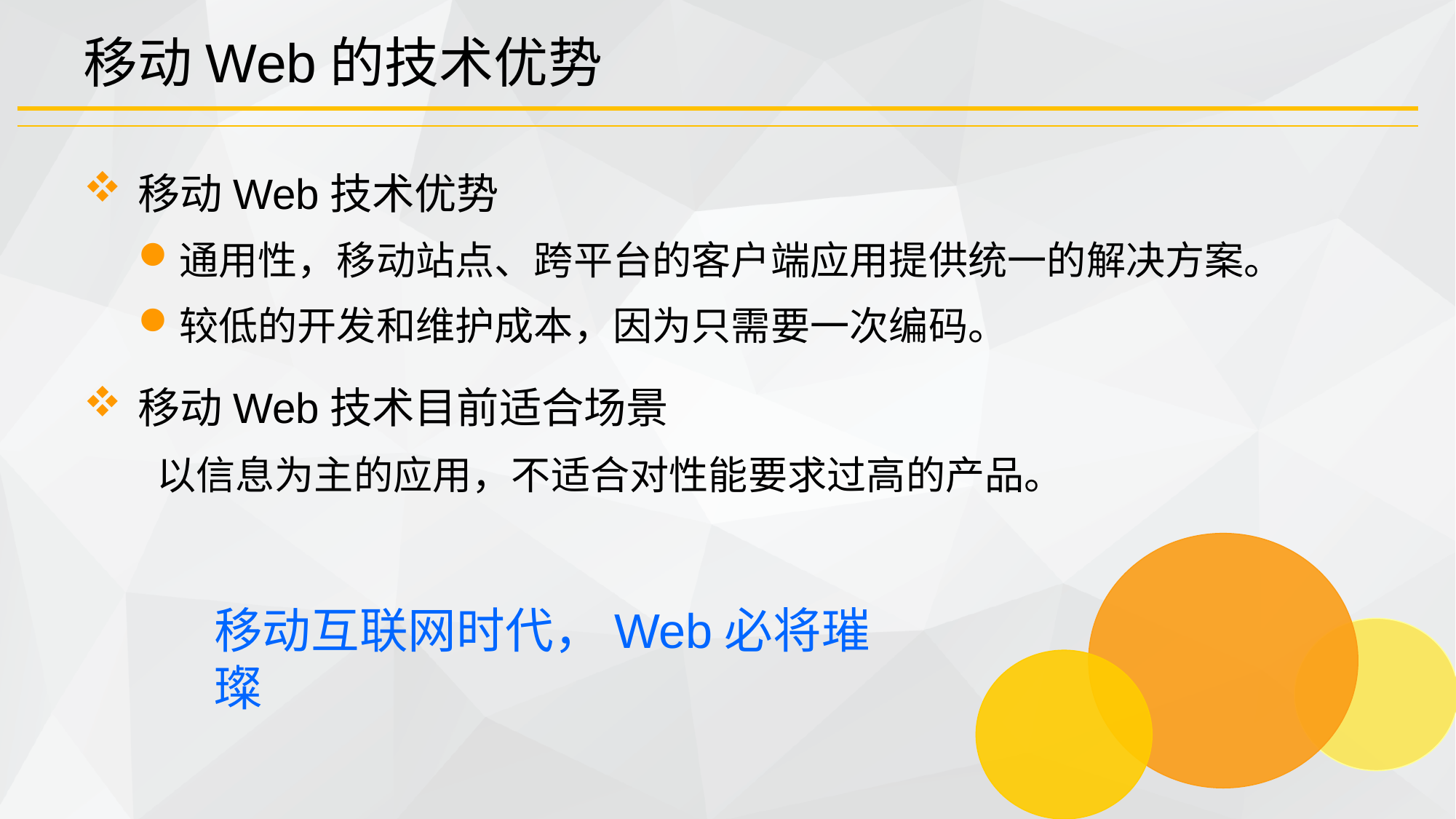

# 移动Web的技术优势
移动Web技术优势
通用性，移动站点、跨平台的客户端应用提供统一的解决方案。
较低的开发和维护成本，因为只需要一次编码。
移动Web技术目前适合场景
 以信息为主的应用，不适合对性能要求过高的产品。

移动互联网时代，Web必将璀璨